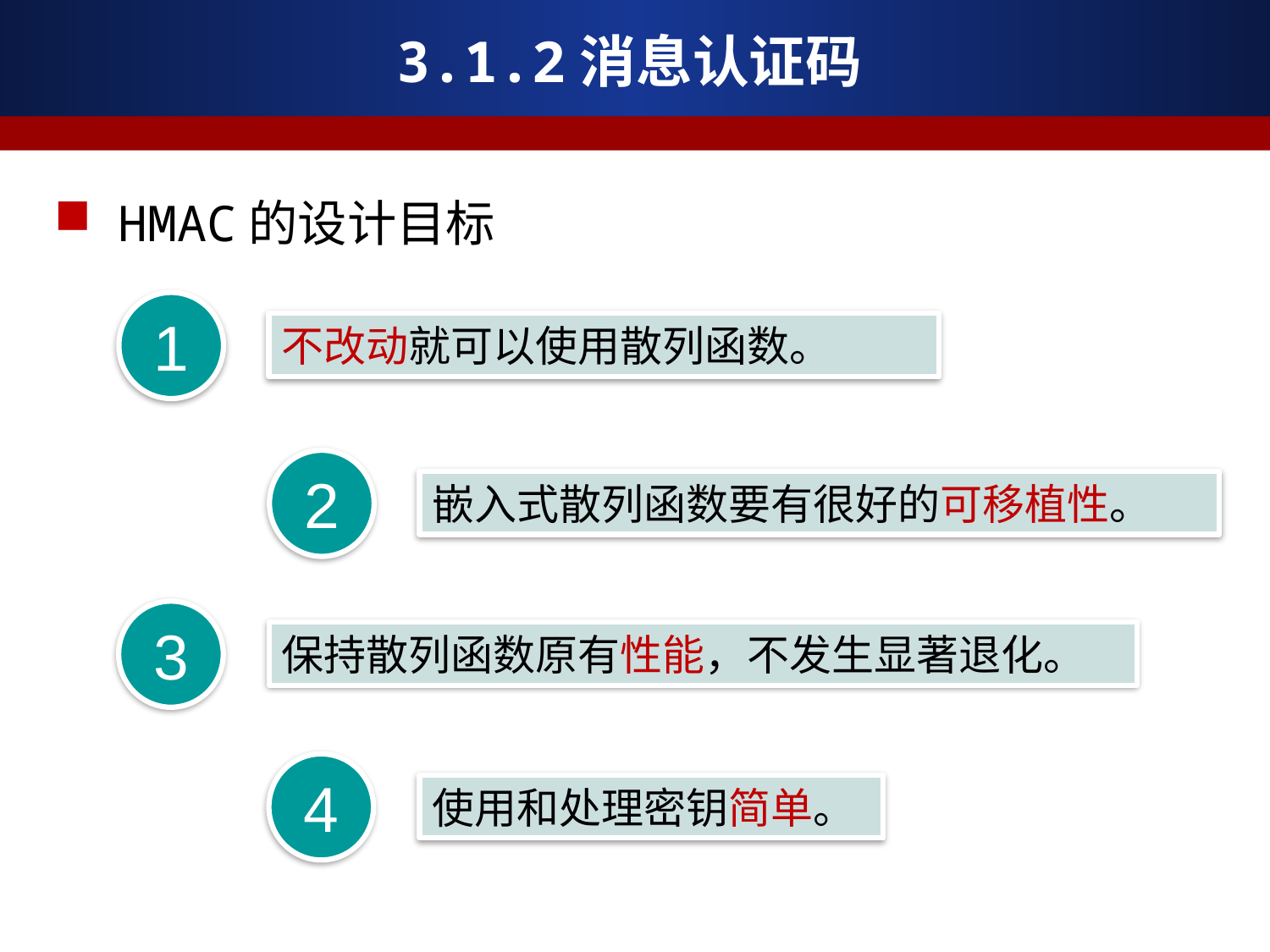

# 3.1.2消息认证码
HMAC的设计目标
1
不改动就可以使用散列函数。
2
嵌入式散列函数要有很好的可移植性。
3
保持散列函数原有性能，不发生显著退化。
4
使用和处理密钥简单。